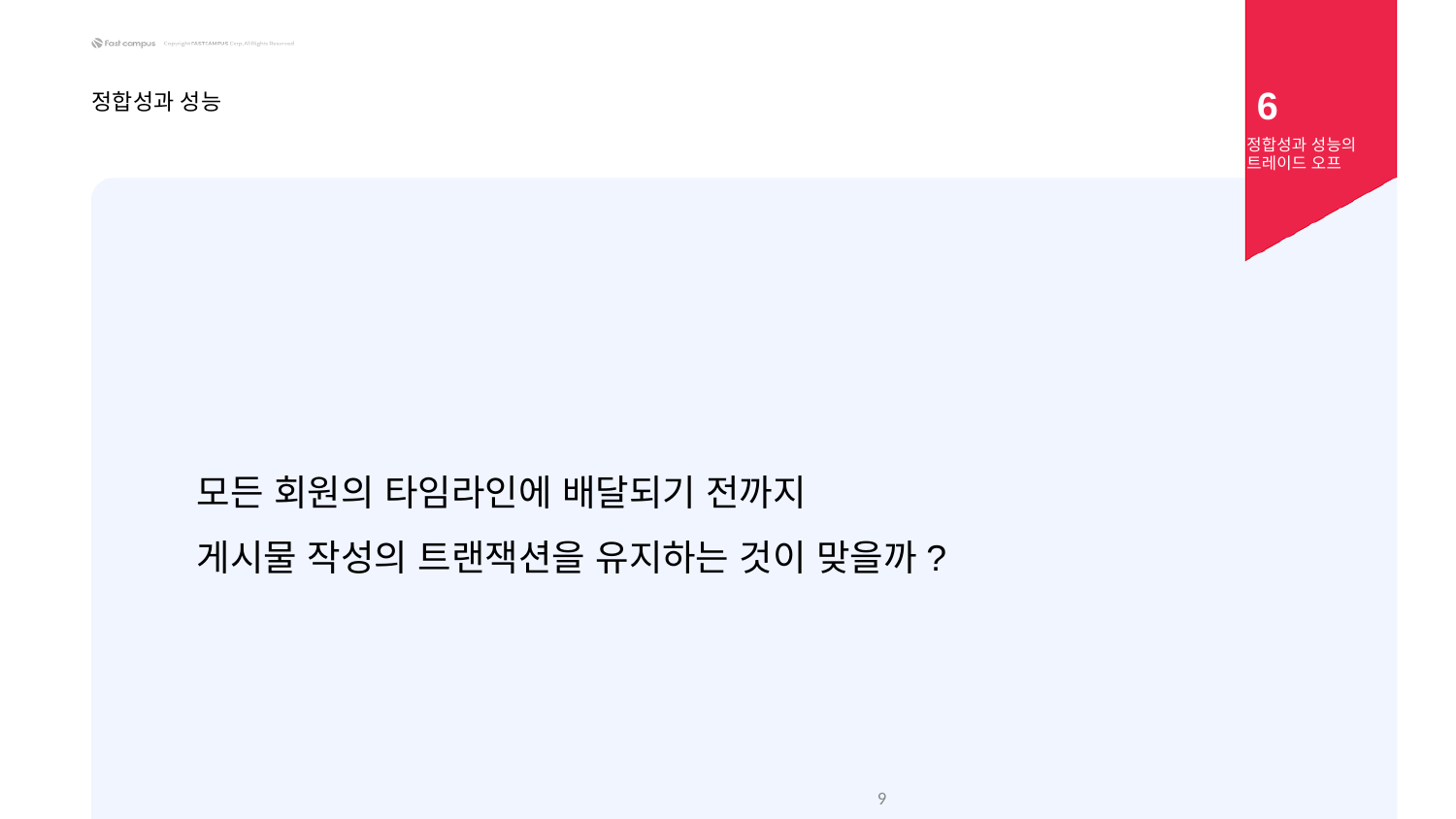

6
정합성과 성능

정합성과 성능의 트레이드 오프
모든 회원의 타임라인에 배달되기 전까지
게시물 작성의 트랜잭션을 유지하는 것이 맞을까?
9